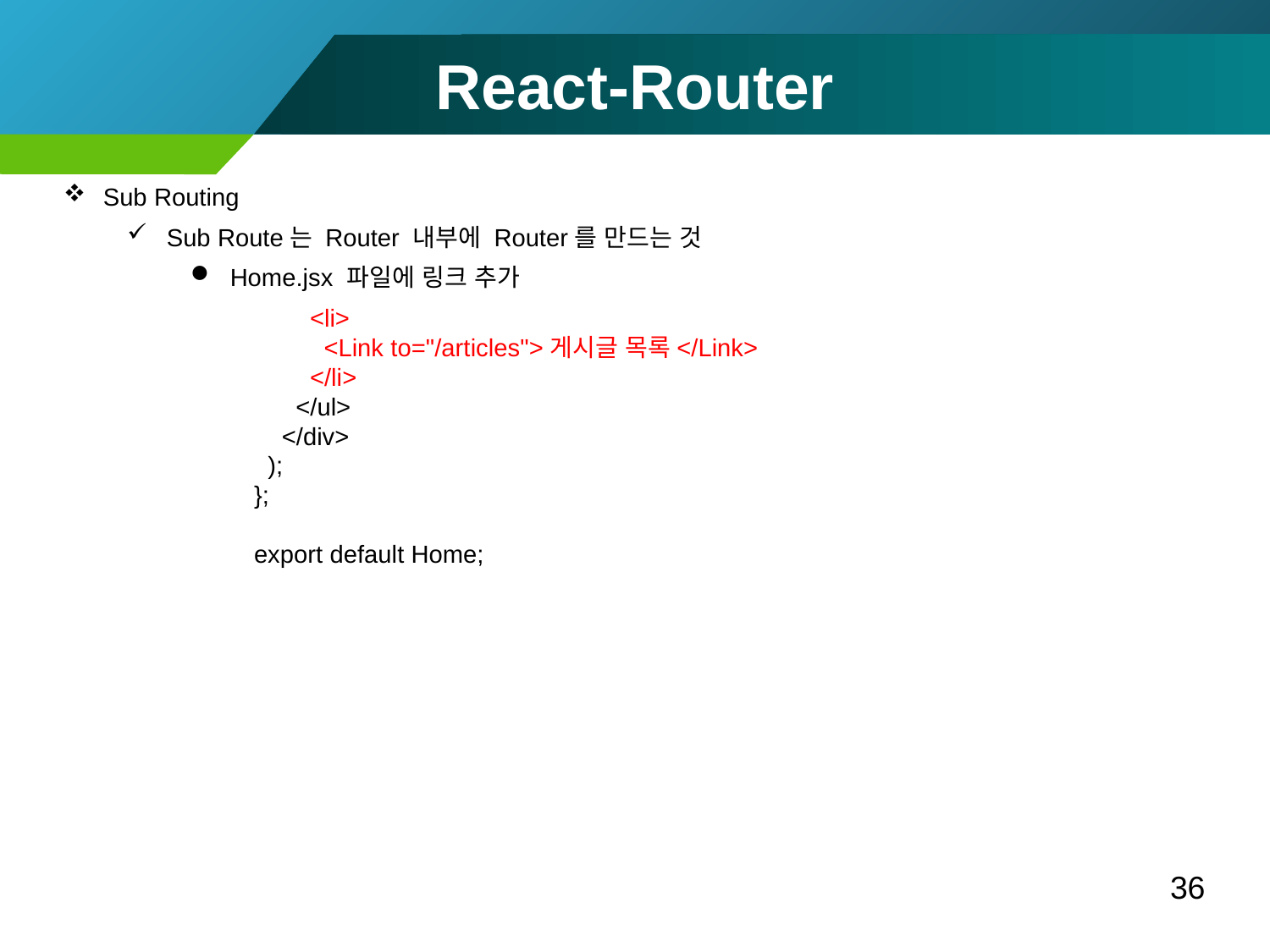

React-Router
Sub Routing
Sub Route는 Router 내부에 Router를 만드는 것
Home.jsx 파일에 링크 추가
        <li>
          <Link to="/articles">게시글 목록</Link>
        </li>
      </ul>
    </div>
  );
};

export default Home;
36